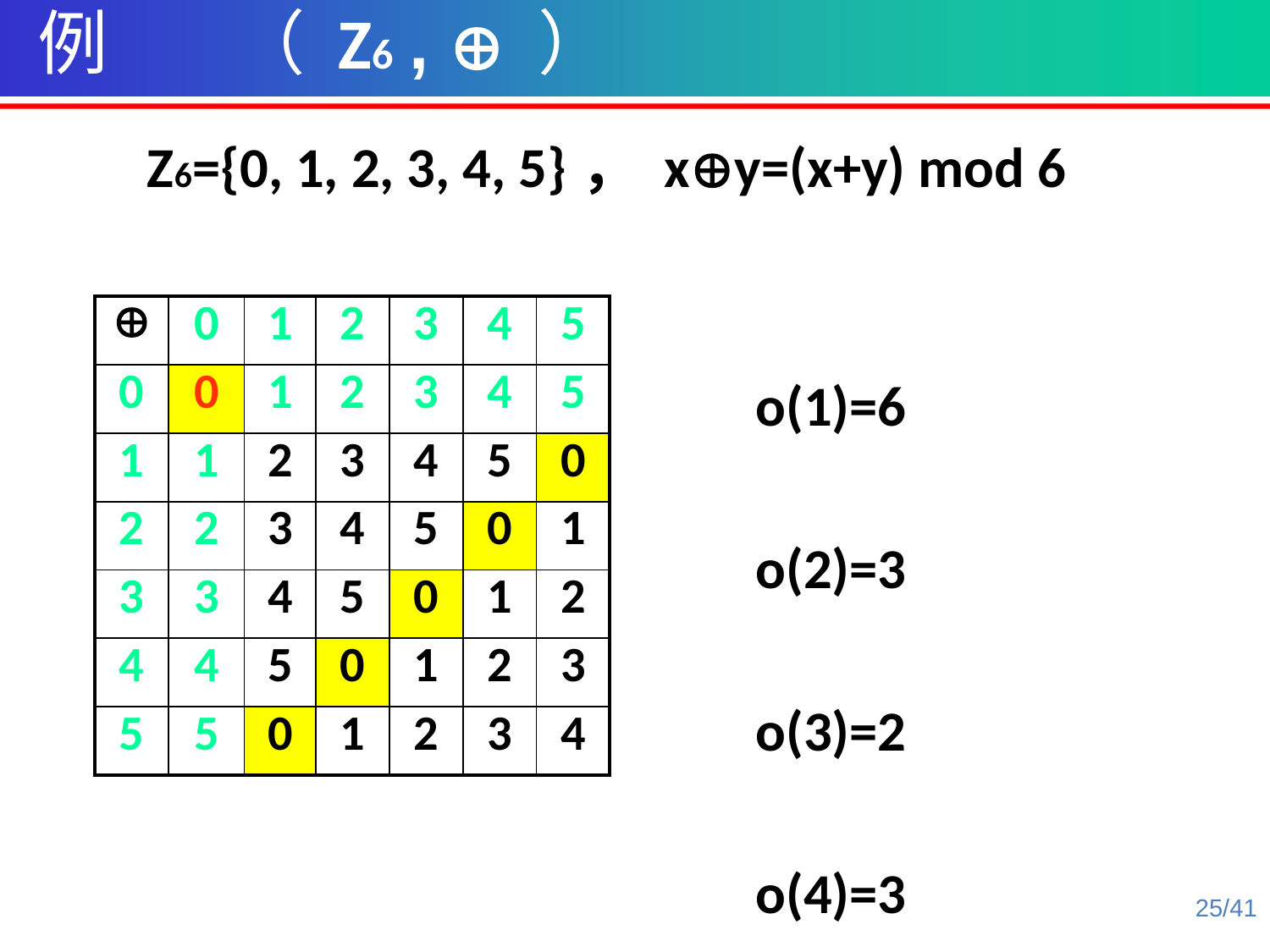

例        （ Z6 , ⊕ ）
          Z6={0, 1, 2, 3, 4, 5}， x⊕y=(x+y) mod 6
| ⊕ | 0 | 1 | 2 | 3 | 4 | 5 |
| --- | --- | --- | --- | --- | --- | --- |
| 0 | 0 | 1 | 2 | 3 | 4 | 5 |
| 1 | 1 | 2 | 3 | 4 | 5 | 0 |
| 2 | 2 | 3 | 4 | 5 | 0 | 1 |
| 3 | 3 | 4 | 5 | 0 | 1 | 2 |
| 4 | 4 | 5 | 0 | 1 | 2 | 3 |
| 5 | 5 | 0 | 1 | 2 | 3 | 4 |
 			o(1)=6
		     	o(2)=3
     			o(3)=2
			o(4)=3
		 	o(5)=6
25/41